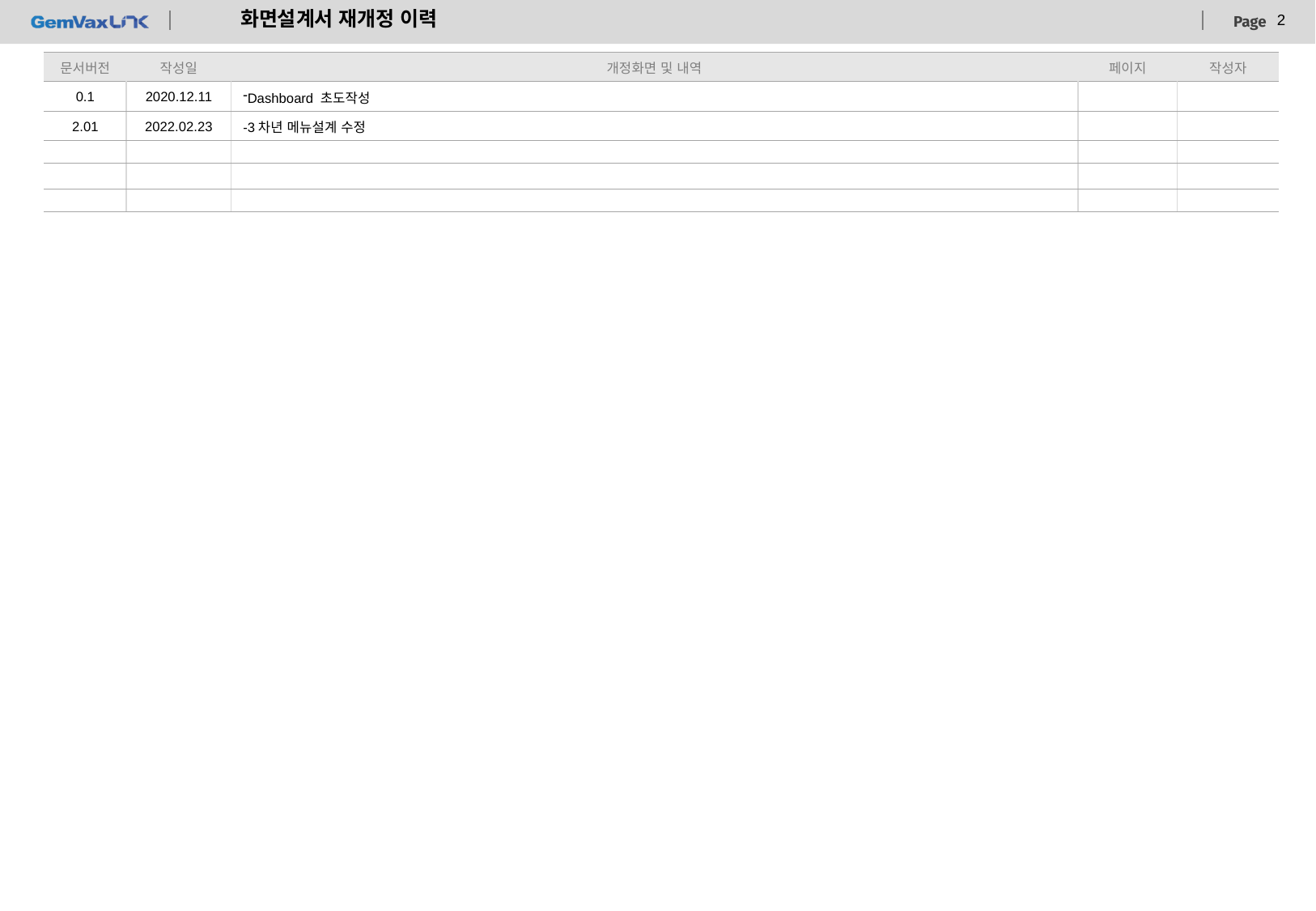

# 화면설계서 재개정 이력
| 문서버전 | 작성일 | 개정화면 및 내역 | 페이지 | 작성자 |
| --- | --- | --- | --- | --- |
| 0.1 | 2020.12.11 | Dashboard 초도작성 |  |  |
| 2.01 | 2022.02.23 | -3차년 메뉴설계 수정 |  |  |
|  |  |  |  |  |
|  |  |  |  |  |
|  |  |  |  |  |